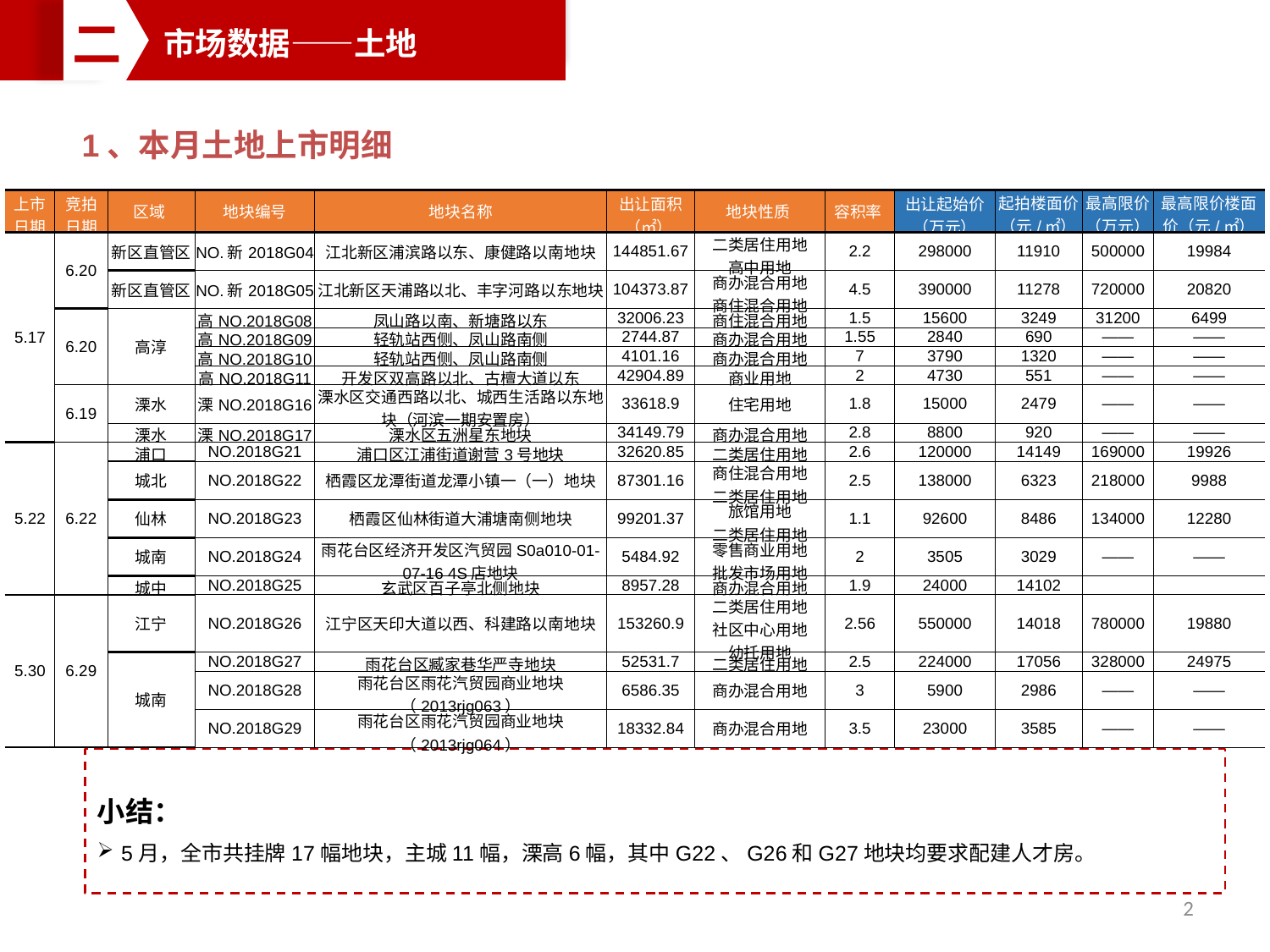

市场数据——土地
二
1、本月土地上市明细
| 上市日期 | 竞拍 日期 | 区域 | 地块编号 | 地块名称 | 出让面积 （㎡） | 地块性质 | 容积率 | 出让起始价 （万元） | 起拍楼面价 （元/㎡） | 最高限价 （万元） | 最高限价楼面价（元/㎡） |
| --- | --- | --- | --- | --- | --- | --- | --- | --- | --- | --- | --- |
| 5.17 | 6.20 | 新区直管区 | NO.新2018G04 | 江北新区浦滨路以东、康健路以南地块 | 144851.67 | 二类居住用地 高中用地 | 2.2 | 298000 | 11910 | 500000 | 19984 |
|  |  | 新区直管区 | NO.新2018G05 | 江北新区天浦路以北、丰字河路以东地块 | 104373.87 | 商办混合用地 商住混合用地 | 4.5 | 390000 | 11278 | 720000 | 20820 |
|  | 6.20 | 高淳 | 高NO.2018G08 | 凤山路以南、新塘路以东 | 32006.23 | 商住混合用地 | 1.5 | 15600 | 3249 | 31200 | 6499 |
|  |  |  | 高NO.2018G09 | 轻轨站西侧、凤山路南侧 | 2744.87 | 商办混合用地 | 1.55 | 2840 | 690 | —— | —— |
|  |  |  | 高NO.2018G10 | 轻轨站西侧、凤山路南侧 | 4101.16 | 商办混合用地 | 7 | 3790 | 1320 | —— | —— |
|  |  |  | 高NO.2018G11 | 开发区双高路以北、古檀大道以东 | 42904.89 | 商业用地 | 2 | 4730 | 551 | —— | —— |
|  | 6.19 | 溧水 | 溧NO.2018G16 | 溧水区交通西路以北、城西生活路以东地块（河滨一期安置房） | 33618.9 | 住宅用地 | 1.8 | 15000 | 2479 | —— | —— |
|  |  | 溧水 | 溧NO.2018G17 | 溧水区五洲星东地块 | 34149.79 | 商办混合用地 | 2.8 | 8800 | 920 | —— | —— |
| 5.22 | 6.22 | 浦口 | NO.2018G21 | 浦口区江浦街道谢营3号地块 | 32620.85 | 二类居住用地 | 2.6 | 120000 | 14149 | 169000 | 19926 |
|  |  | 城北 | NO.2018G22 | 栖霞区龙潭街道龙潭小镇一（一）地块 | 87301.16 | 商住混合用地 二类居住用地 | 2.5 | 138000 | 6323 | 218000 | 9988 |
|  |  | 仙林 | NO.2018G23 | 栖霞区仙林街道大浦塘南侧地块 | 99201.37 | 旅馆用地 二类居住用地 | 1.1 | 92600 | 8486 | 134000 | 12280 |
|  |  | 城南 | NO.2018G24 | 雨花台区经济开发区汽贸园S0a010-01-07-16 4S店地块 | 5484.92 | 零售商业用地 批发市场用地 | 2 | 3505 | 3029 | —— | —— |
|  |  | 城中 | NO.2018G25 | 玄武区百子亭北侧地块 | 8957.28 | 商办混合用地 | 1.9 | 24000 | 14102 |  |  |
| 5.30 | 6.29 | 江宁 | NO.2018G26 | 江宁区天印大道以西、科建路以南地块 | 153260.9 | 二类居住用地 社区中心用地 幼托用地 | 2.56 | 550000 | 14018 | 780000 | 19880 |
|  |  | 城南 | NO.2018G27 | 雨花台区臧家巷华严寺地块 | 52531.7 | 二类居住用地 | 2.5 | 224000 | 17056 | 328000 | 24975 |
|  |  |  | NO.2018G28 | 雨花台区雨花汽贸园商业地块（2013rjg063） | 6586.35 | 商办混合用地 | 3 | 5900 | 2986 | —— | —— |
|  |  |  | NO.2018G29 | 雨花台区雨花汽贸园商业地块（2013rjg064） | 18332.84 | 商办混合用地 | 3.5 | 23000 | 3585 | —— | —— |
小结：
5月，全市共挂牌17幅地块，主城11幅，溧高6幅，其中G22、G26和G27地块均要求配建人才房。
2